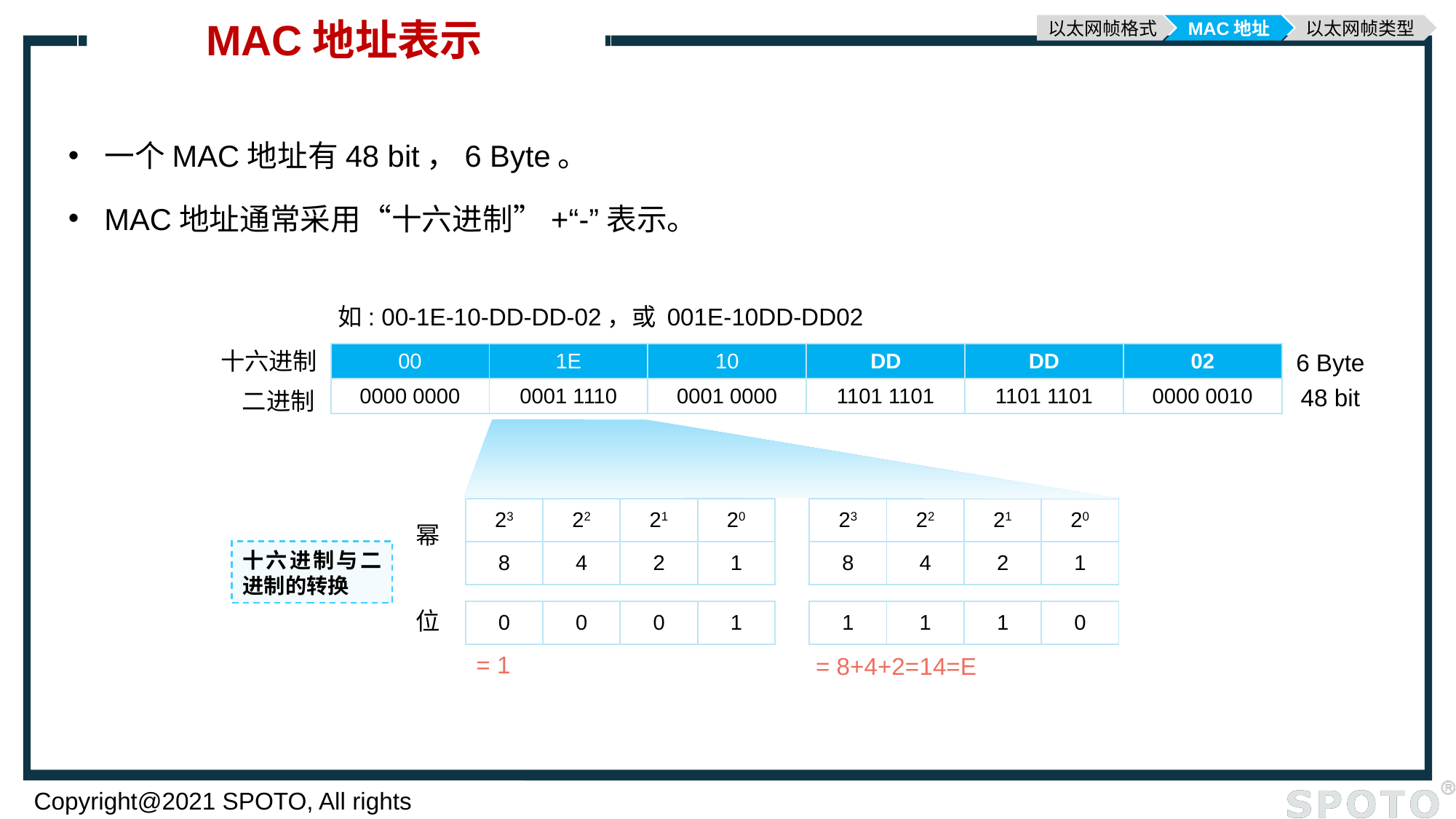

# MAC地址表示
以太网帧格式
MAC地址
以太网帧类型
一个MAC地址有48 bit，6 Byte。
MAC地址通常采用“十六进制”+“-”表示。

如: 00-1E-10-DD-DD-02，或 001E-10DD-DD02
十六进制
6 Byte

| 00 | 1E | 10 | DD | DD | 02 |
| --- | --- | --- | --- | --- | --- |
| 0000 0000 | 0001 1110 | 0001 0000 | 1101 1101 | 1101 1101 | 0000 0010 |
48 bit
二进制

| 23 | 22 | 21 | 20 |
| --- | --- | --- | --- |
| 8 | 4 | 2 | 1 |
| 23 | 22 | 21 | 20 |
| --- | --- | --- | --- |
| 8 | 4 | 2 | 1 |
幂
十六进制与二进制的转换
位
| 0 | 0 | 0 | 1 |
| --- | --- | --- | --- |
| 1 | 1 | 1 | 0 |
| --- | --- | --- | --- |
= 1
= 8+4+2=14=E